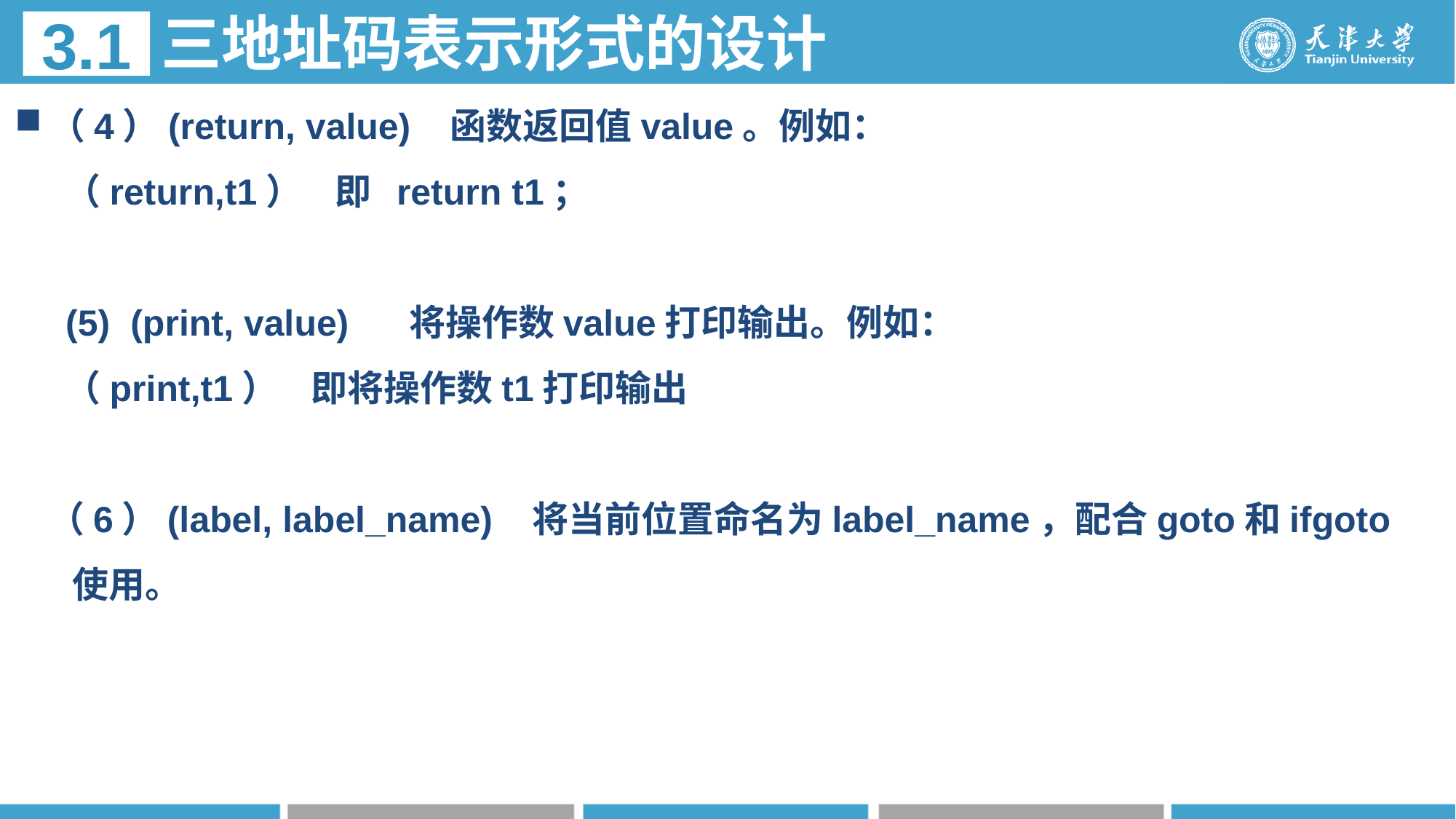

# 三地址码表示形式的设计
3.1
（4）(return, value)   函数返回值value。例如：
     （return,t1）    即  return t1；

     (5)  (print, value)     将操作数value打印输出。例如：
     （print,t1）    即将操作数t1打印输出

   （6）(label, label_name)   将当前位置命名为label_name，配合goto和ifgoto
      使用。
12